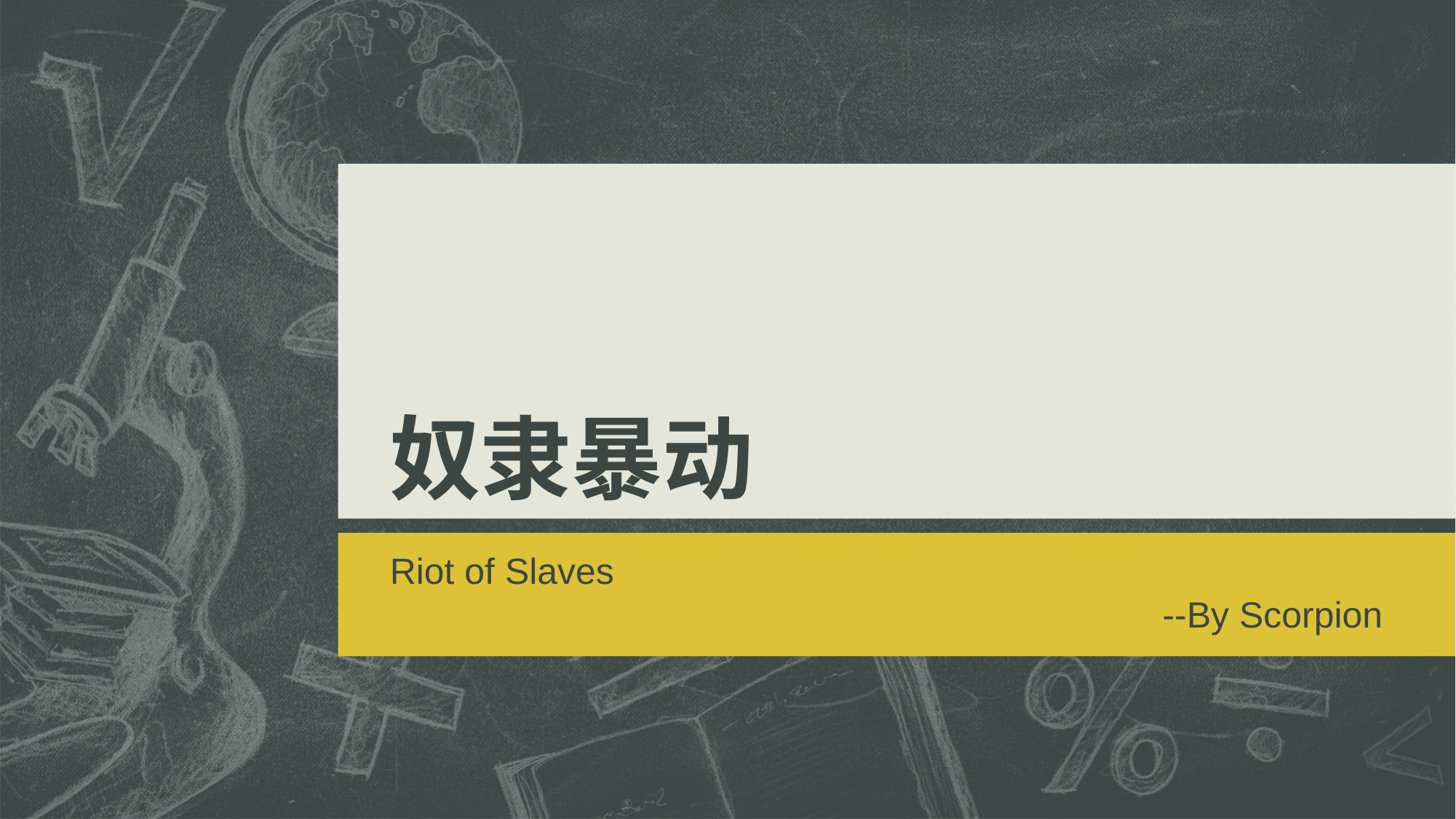

# 奴隶暴动
Riot of Slaves
--By Scorpion